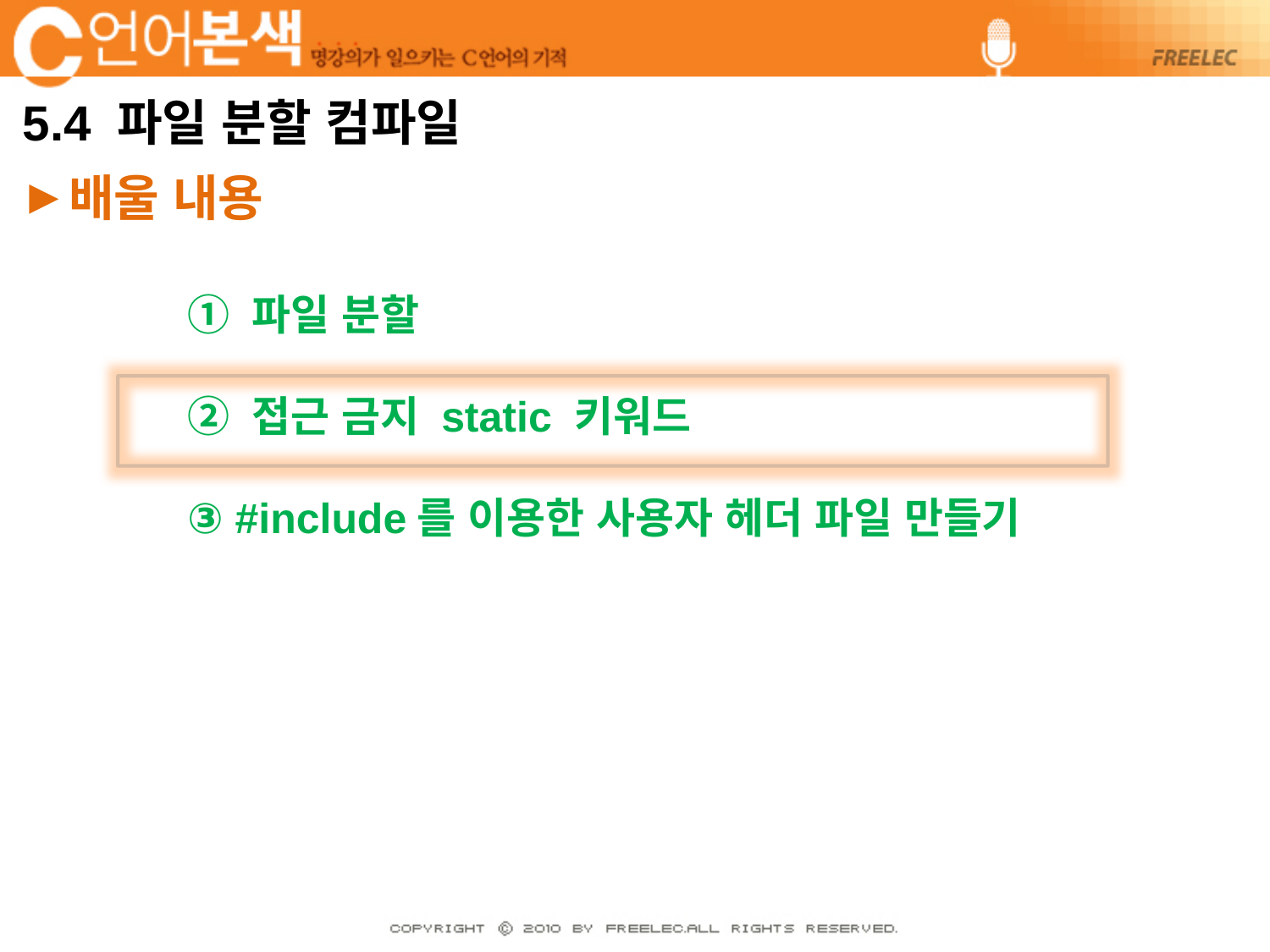

# 5.4 파일 분할 컴파일
배울 내용

① 파일 분할

② 접근 금지 static 키워드

③ #include를 이용한 사용자 헤더 파일 만들기